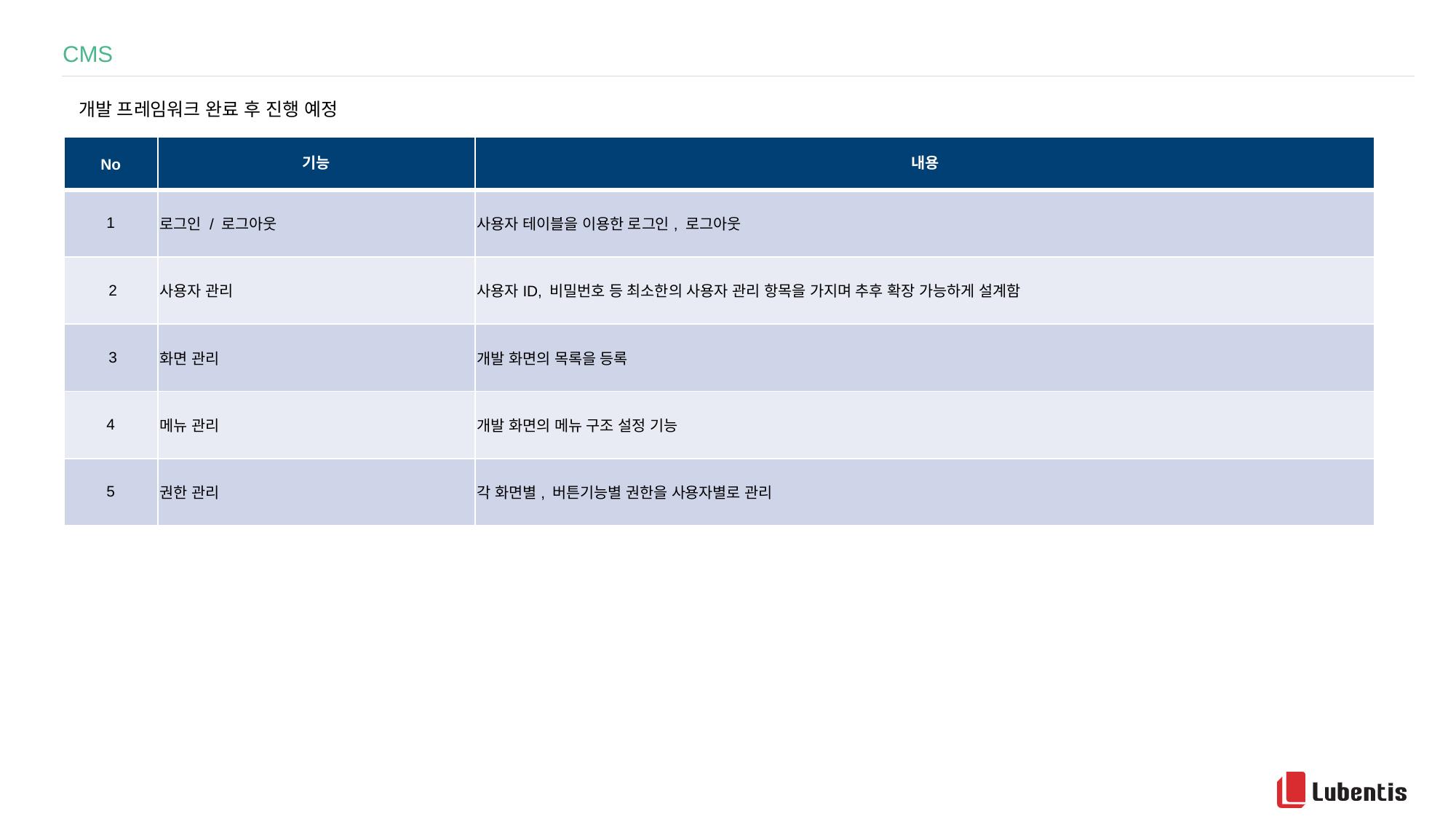

CMS
개발 프레임워크 완료 후 진행 예정
| No | 기능 | 내용 |
| --- | --- | --- |
| 1 | 로그인 / 로그아웃 | 사용자 테이블을 이용한 로그인, 로그아웃 |
| 2 | 사용자 관리 | 사용자ID, 비밀번호 등 최소한의 사용자 관리 항목을 가지며 추후 확장 가능하게 설계함 |
| 3 | 화면 관리 | 개발 화면의 목록을 등록 |
| 4 | 메뉴 관리 | 개발 화면의 메뉴 구조 설정 기능 |
| 5 | 권한 관리 | 각 화면별, 버튼기능별 권한을 사용자별로 관리 |